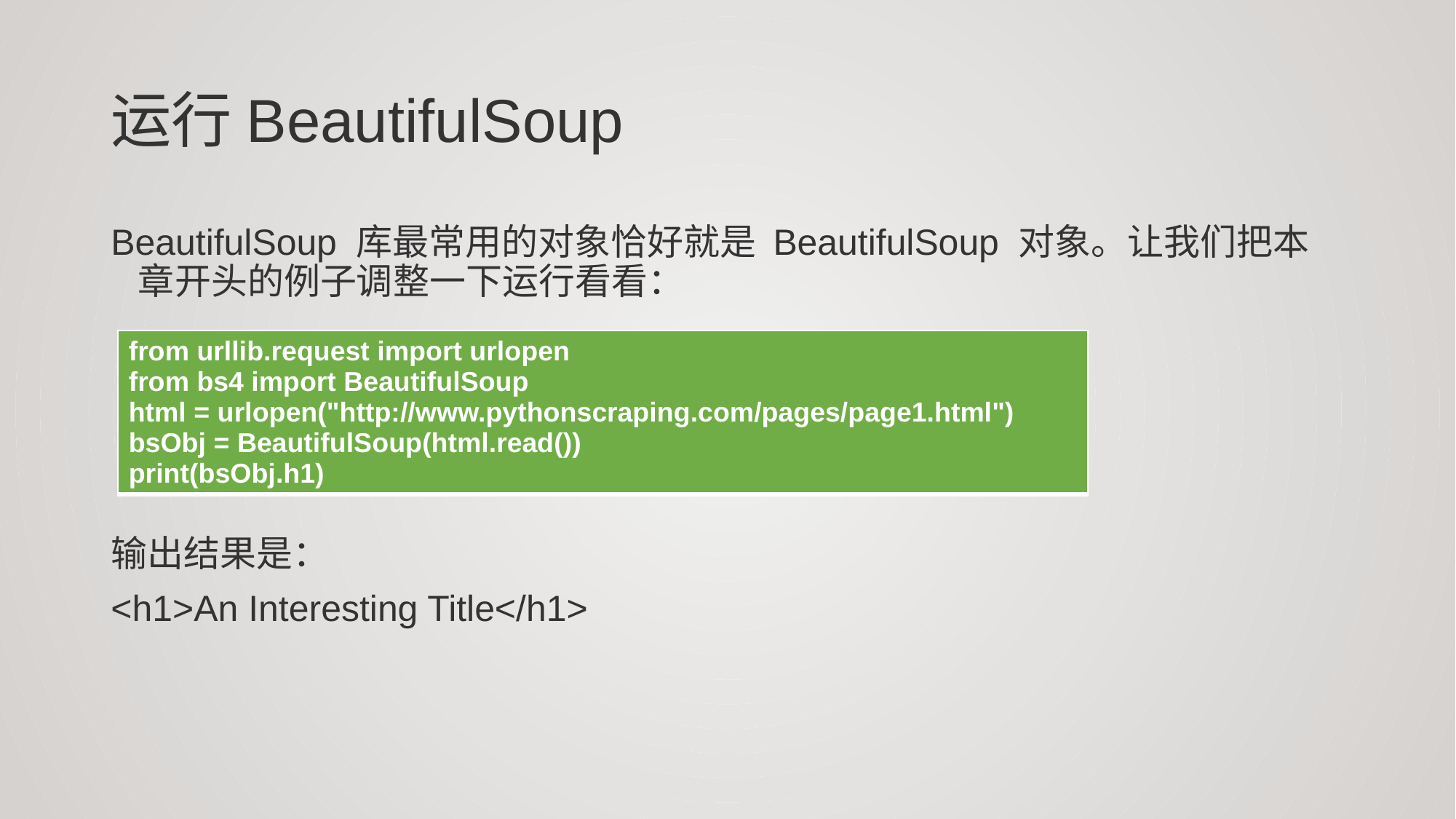

# 运行BeautifulSoup
BeautifulSoup 库最常用的对象恰好就是 BeautifulSoup 对象。让我们把本章开头的例子调整一下运行看看：

输出结果是：
<h1>An Interesting Title</h1>
| from urllib.request import urlopen from bs4 import BeautifulSoup html = urlopen("http://www.pythonscraping.com/pages/page1.html") bsObj = BeautifulSoup(html.read()) print(bsObj.h1) |
| --- |